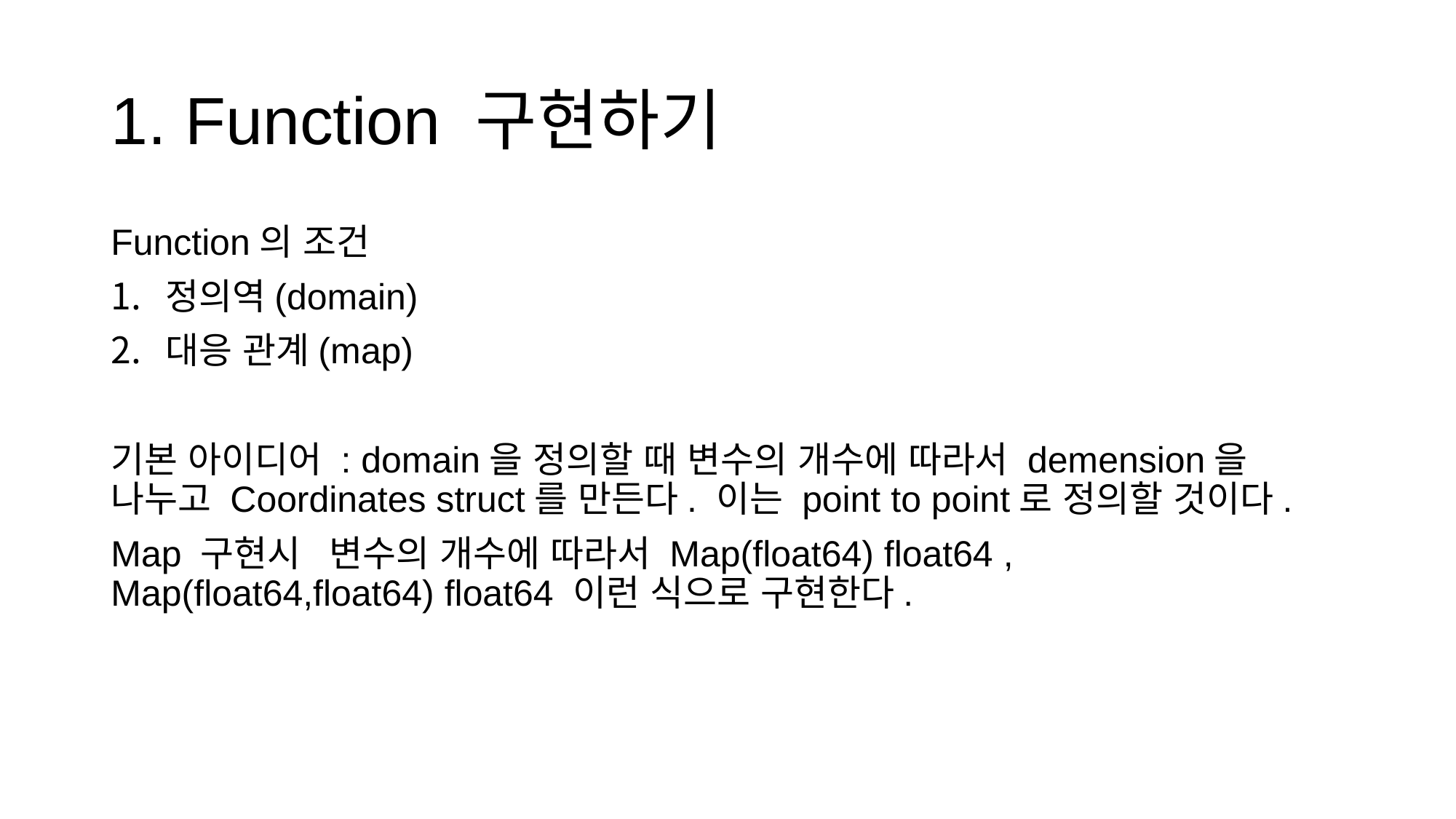

# 1. Function 구현하기
Function의 조건
정의역(domain)
대응 관계(map)

기본 아이디어 : domain을 정의할 때 변수의 개수에 따라서 demension을 나누고 Coordinates struct를 만든다. 이는 point to point로 정의할 것이다.
Map 구현시	변수의 개수에 따라서 Map(float64) float64 , Map(float64,float64) float64 이런 식으로 구현한다.